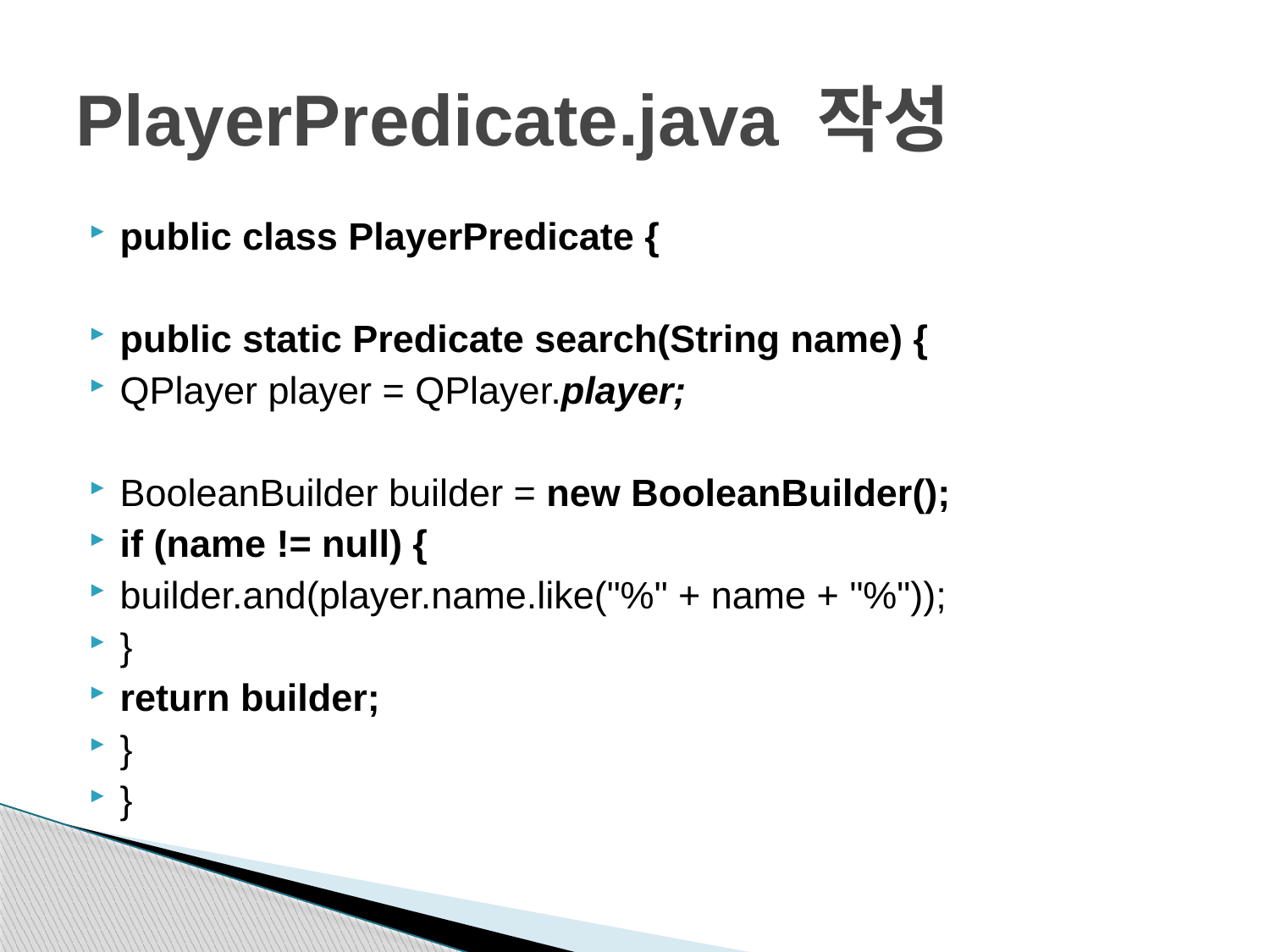

# PlayerPredicate.java 작성
public class PlayerPredicate {

public static Predicate search(String name) {
QPlayer player = QPlayer.player;

BooleanBuilder builder = new BooleanBuilder();
if (name != null) {
builder.and(player.name.like("%" + name + "%"));
}
return builder;
}
}